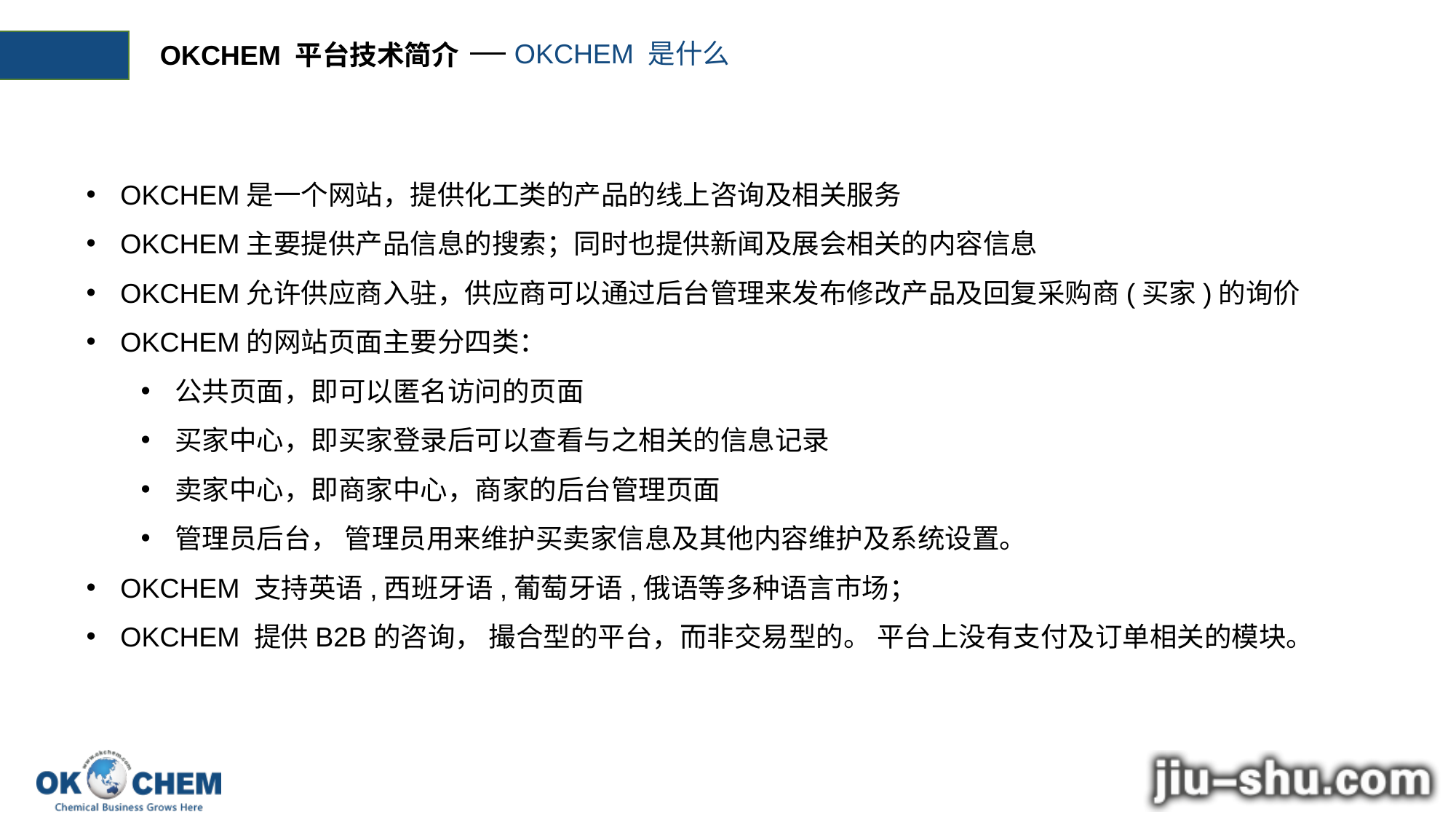

OKCHEM 是什么
OKCHEM 平台技术简介
OKCHEM是一个网站，提供化工类的产品的线上咨询及相关服务
OKCHEM主要提供产品信息的搜索；同时也提供新闻及展会相关的内容信息
OKCHEM允许供应商入驻，供应商可以通过后台管理来发布修改产品及回复采购商(买家)的询价
OKCHEM的网站页面主要分四类：
公共页面，即可以匿名访问的页面
买家中心，即买家登录后可以查看与之相关的信息记录
卖家中心，即商家中心，商家的后台管理页面
管理员后台， 管理员用来维护买卖家信息及其他内容维护及系统设置。
OKCHEM 支持英语,西班牙语,葡萄牙语,俄语等多种语言市场；
OKCHEM 提供B2B的咨询， 撮合型的平台，而非交易型的。 平台上没有支付及订单相关的模块。